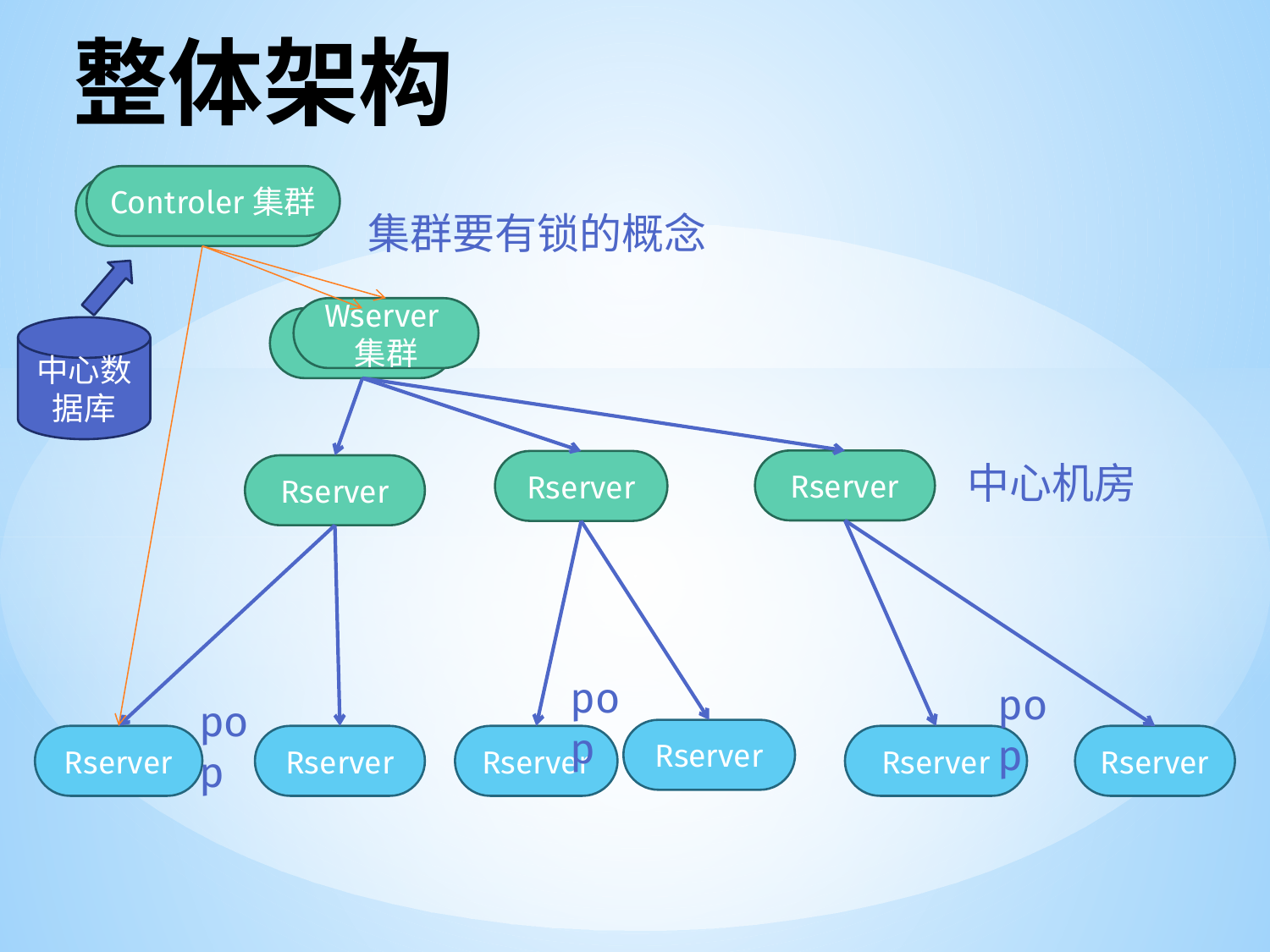

# 整体架构
Controler集群

集群要有锁的概念

Wserver集群

中心数据库
Rserver
中心机房
Rserver
Rserver
pop
pop
pop
Rserver
Rserver
Rserver
Rserver
Rserver
Rserver